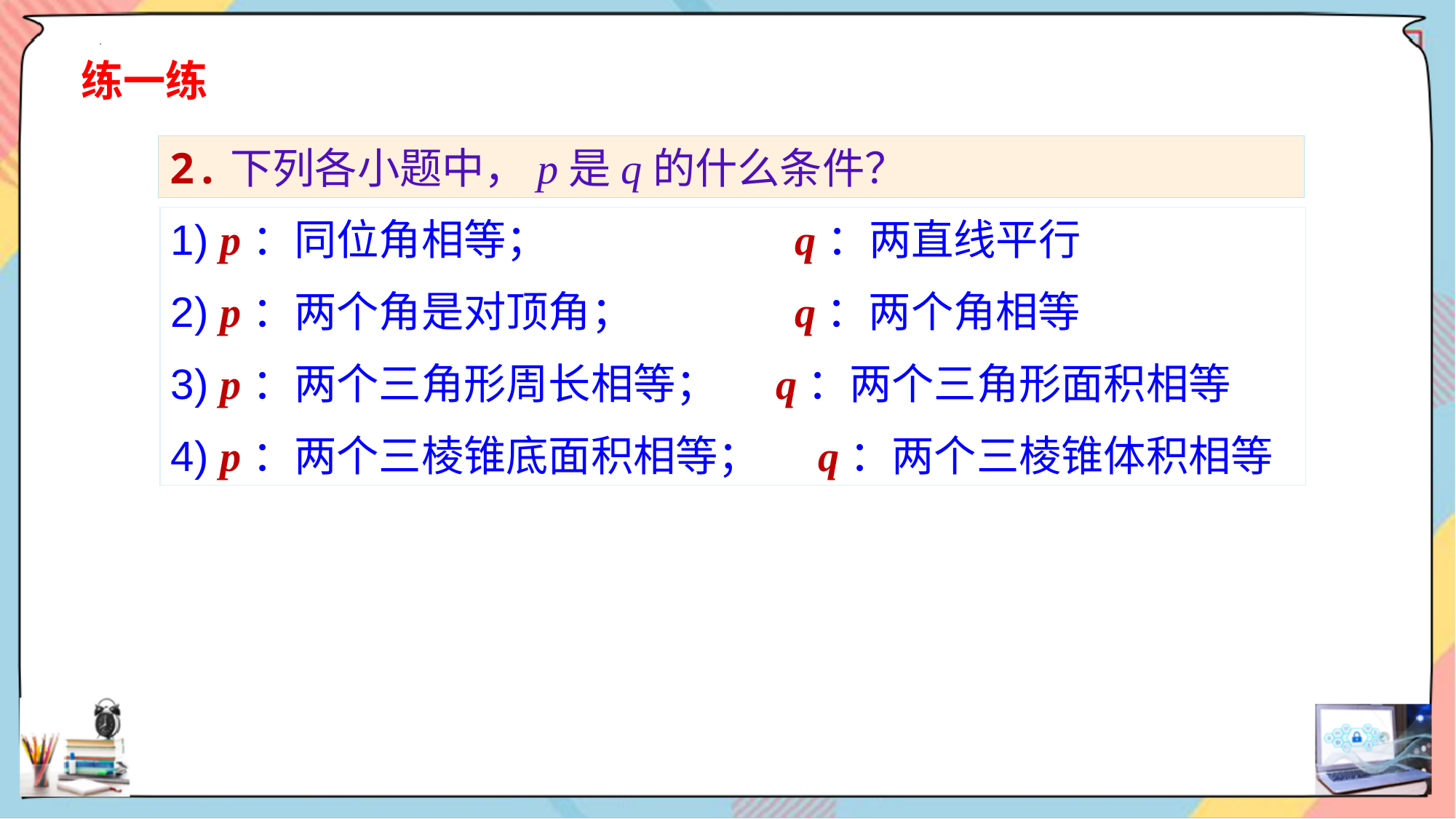

练一练
2.下列各小题中，p是q的什么条件？
1) p：同位角相等；                         q：两直线平行
2) p：两个角是对顶角；                q：两个角相等
3) p：两个三角形周长相等；     q：两个三角形面积相等
4) p：两个三棱锥底面积相等；     q：两个三棱锥体积相等